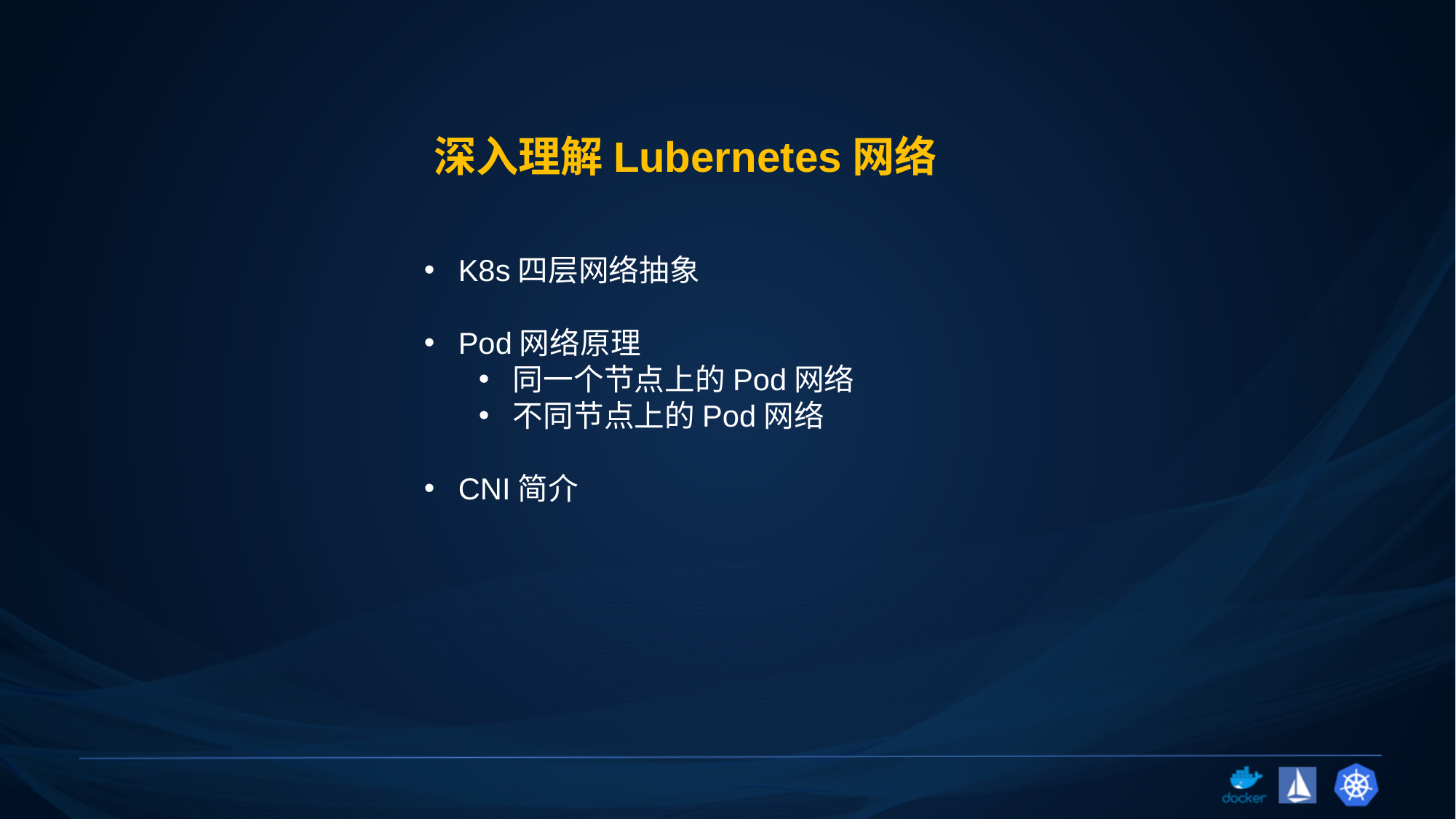

深入理解Lubernetes网络
K8s四层网络抽象

Pod网络原理
同一个节点上的Pod网络
不同节点上的Pod网络

CNI简介